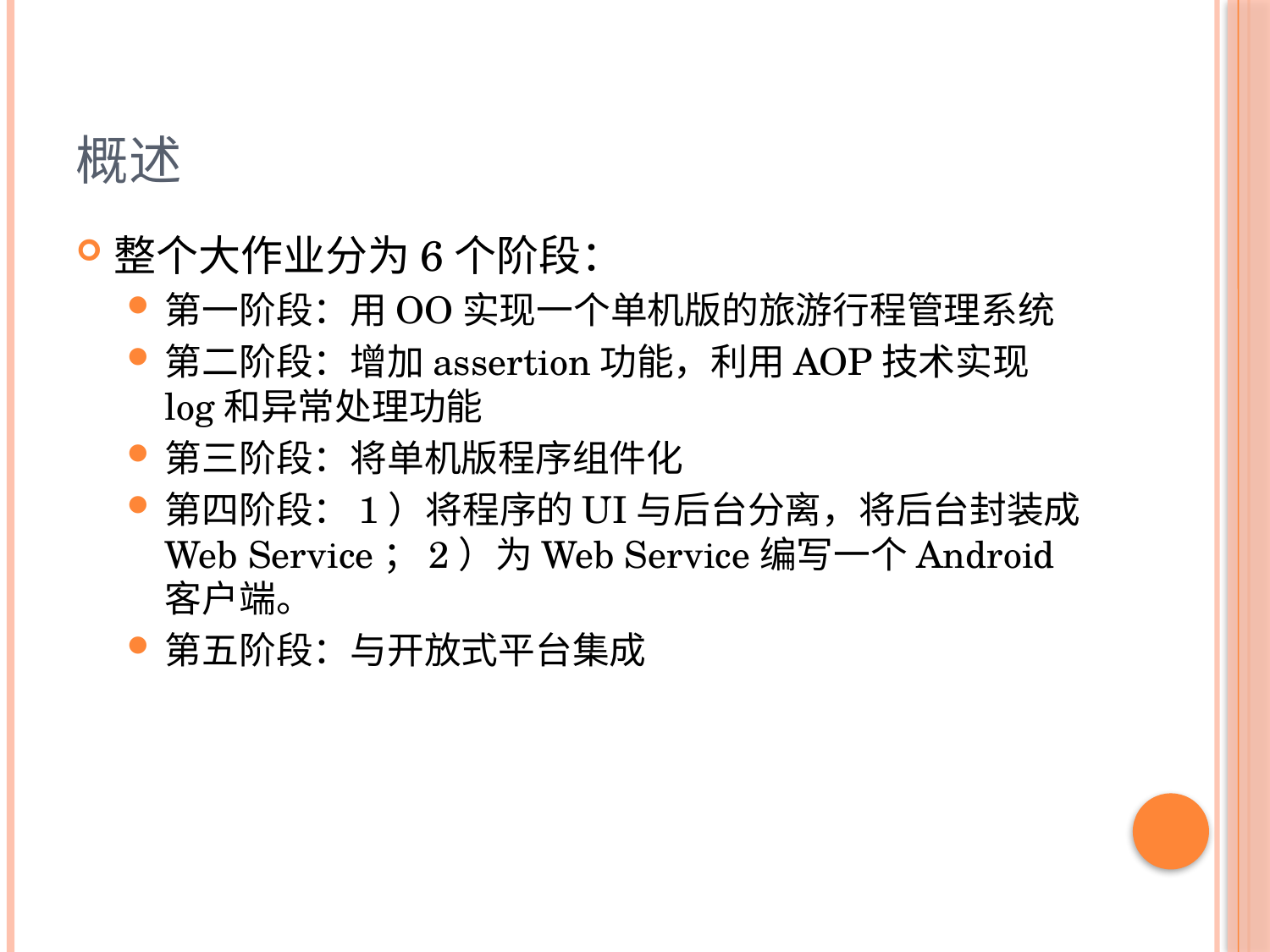

# 概述
整个大作业分为6个阶段：
第一阶段：用OO实现一个单机版的旅游行程管理系统
第二阶段：增加assertion功能，利用AOP技术实现log和异常处理功能
第三阶段：将单机版程序组件化
第四阶段：1）将程序的UI与后台分离，将后台封装成Web Service；2）为Web Service编写一个Android客户端。
第五阶段：与开放式平台集成